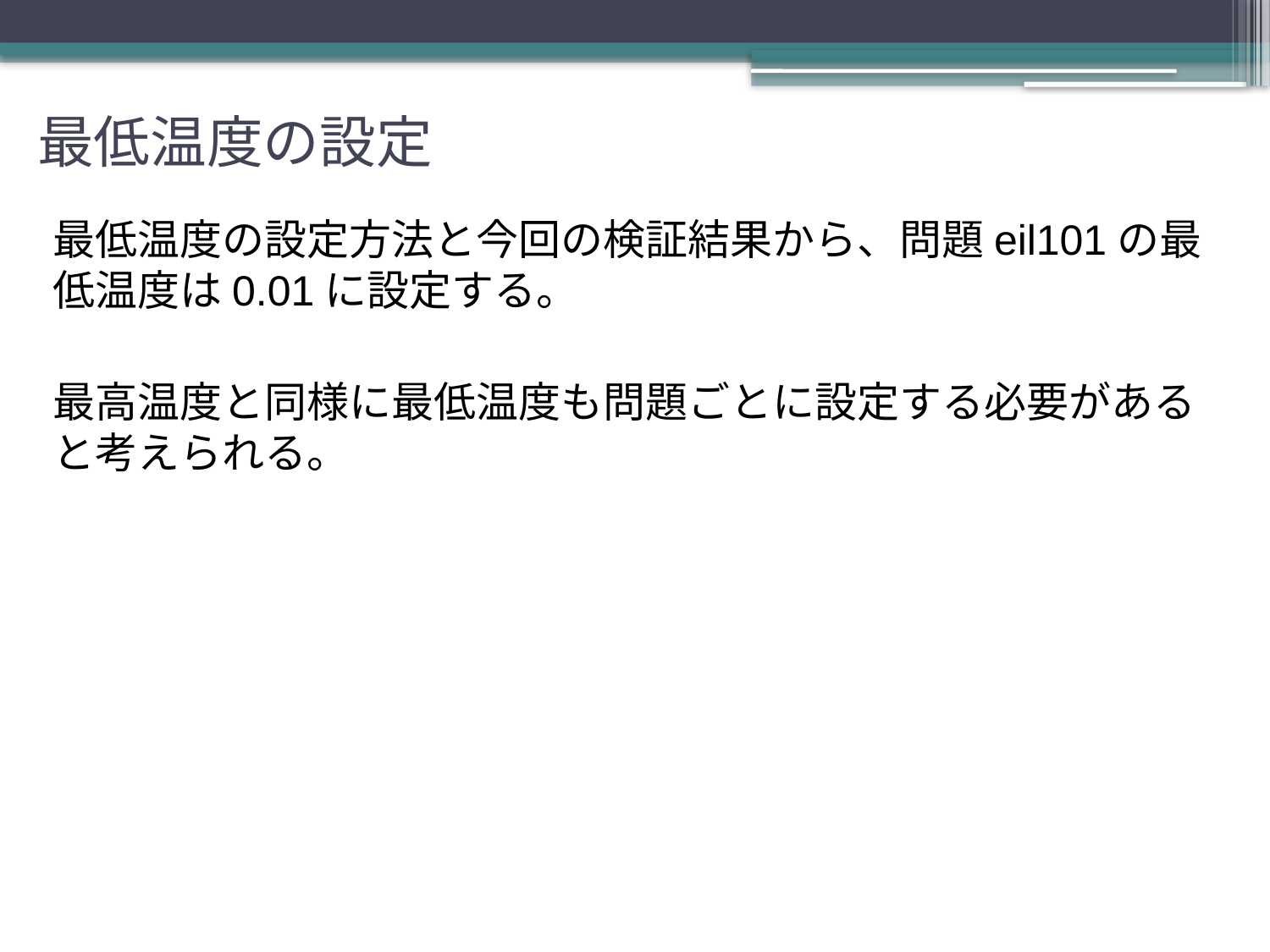

# 最低温度の設定
最低温度の設定方法と今回の検証結果から、問題eil101の最低温度は0.01に設定する。

最高温度と同様に最低温度も問題ごとに設定する必要があると考えられる。